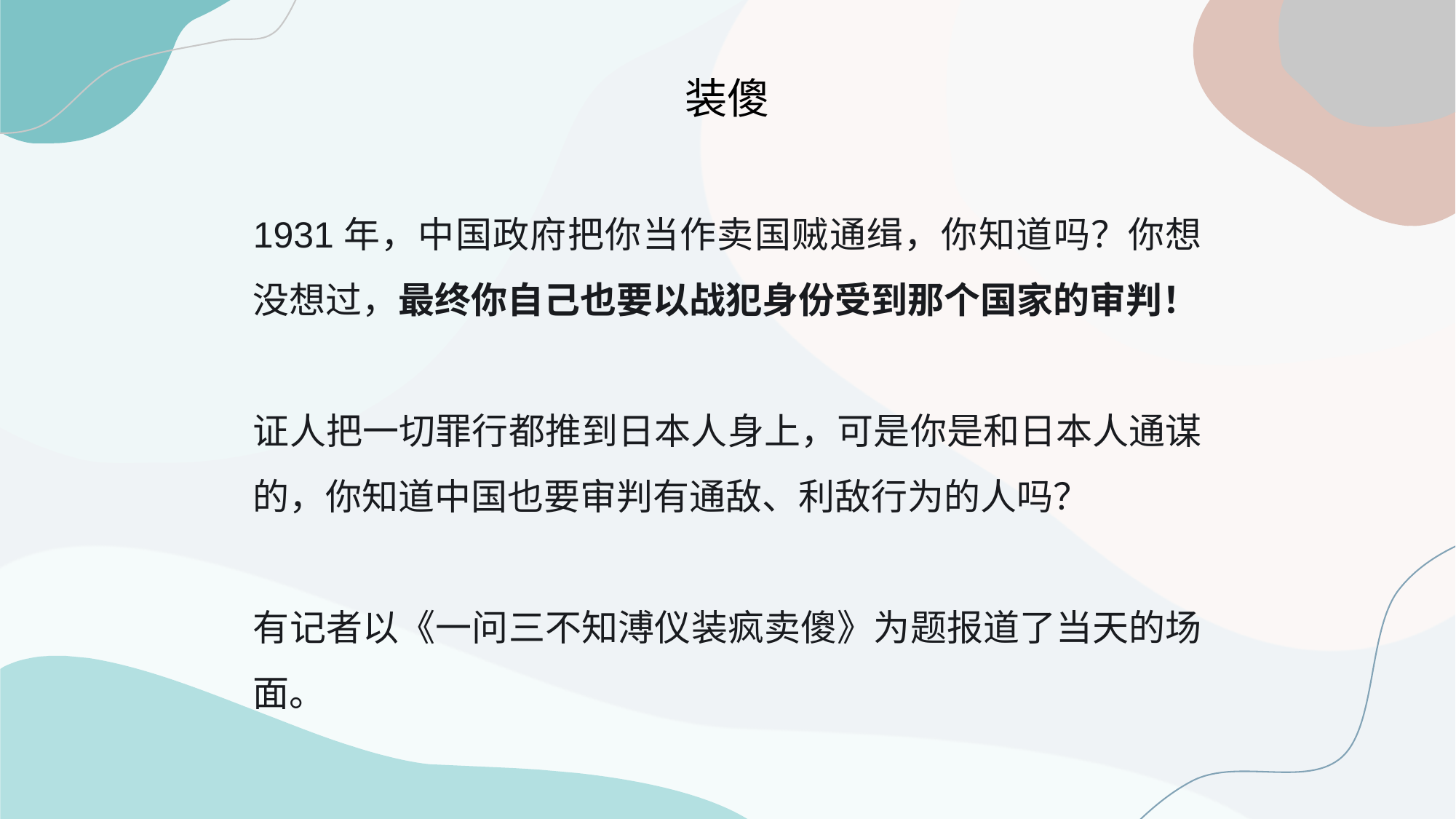

装傻
1931年，中国政府把你当作卖国贼通缉，你知道吗？你想没想过，最终你自己也要以战犯身份受到那个国家的审判！

证人把一切罪行都推到日本人身上，可是你是和日本人通谋的，你知道中国也要审判有通敌、利敌行为的人吗？

有记者以《一问三不知溥仪装疯卖傻》为题报道了当天的场面。